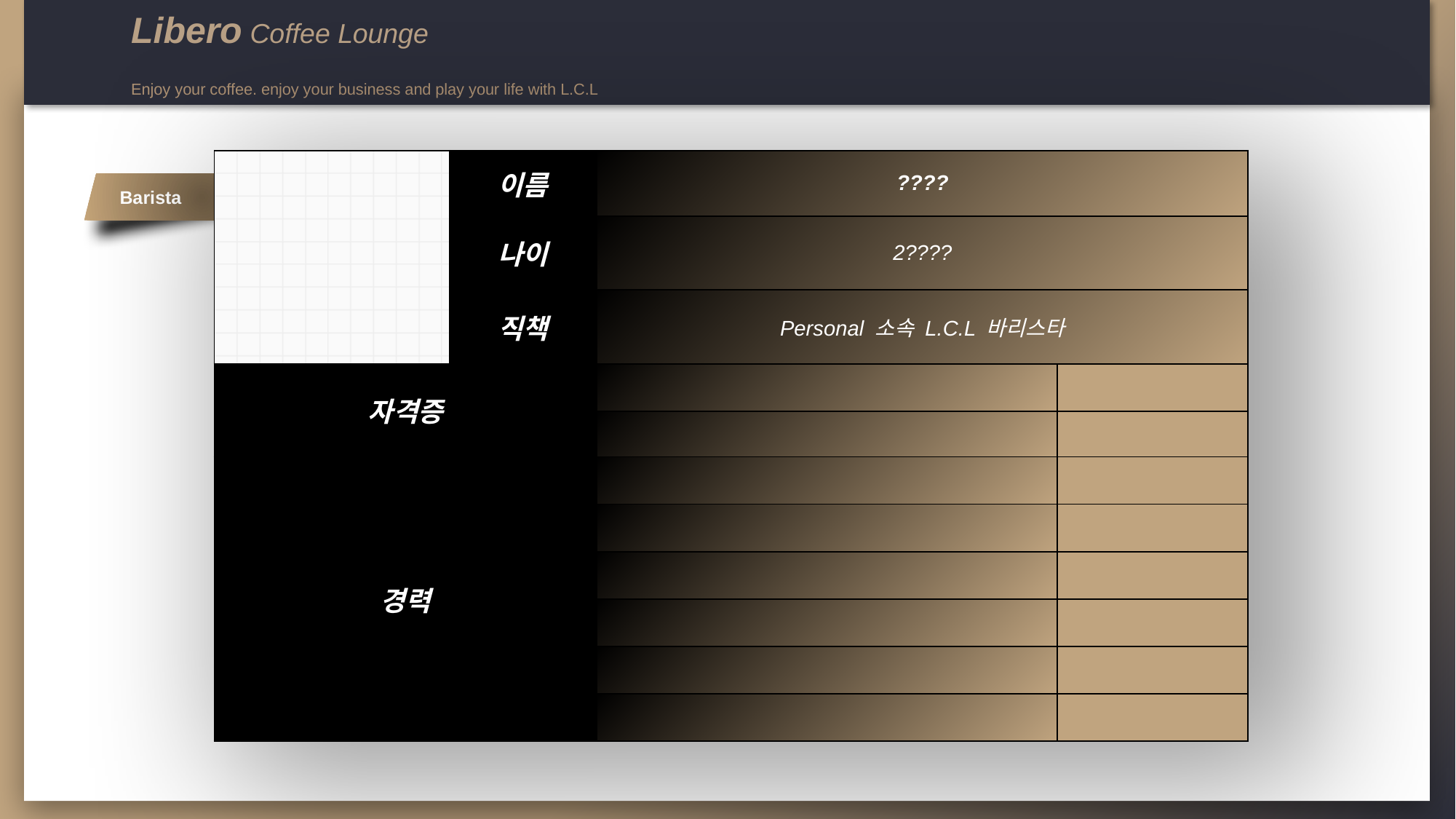

Libero Coffee Lounge
Enjoy your coffee. enjoy your business and play your life with L.C.L

|  | 이름 | ???? |  |
| --- | --- | --- | --- |
|  | 나이 | 2???? |  |
|  | 직책 | Personal 소속 L.C.L 바리스타 |  |
| 자격증 |  |  |  |
|  |  |  |  |
| 경력 |  |  |  |
|  |  |  |  |
|  |  |  |  |
|  |  |  |  |
|  |  |  |  |
|  |  |  |  |
Barista